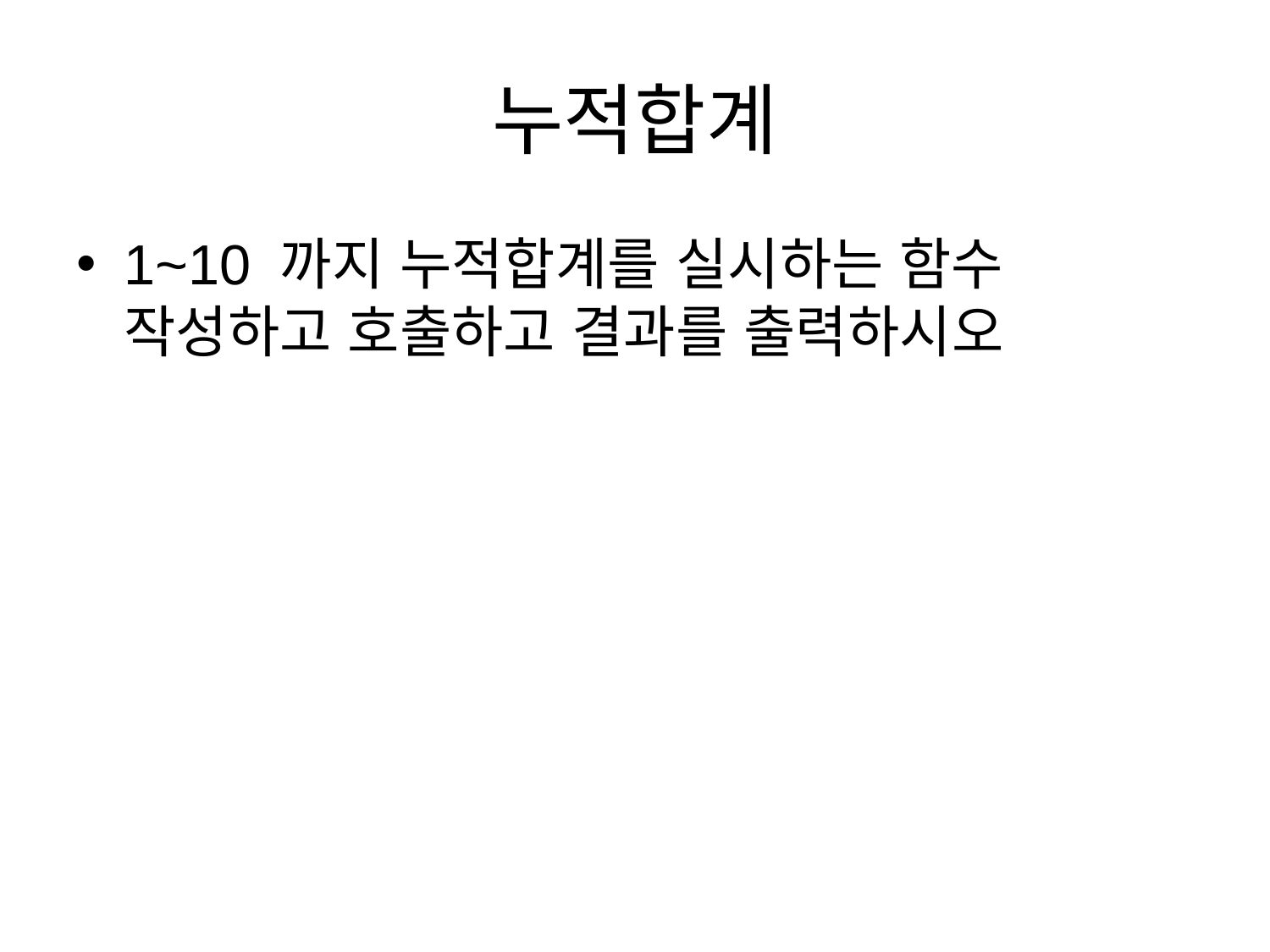

# 누적합계
1~10 까지 누적합계를 실시하는 함수 작성하고 호출하고 결과를 출력하시오